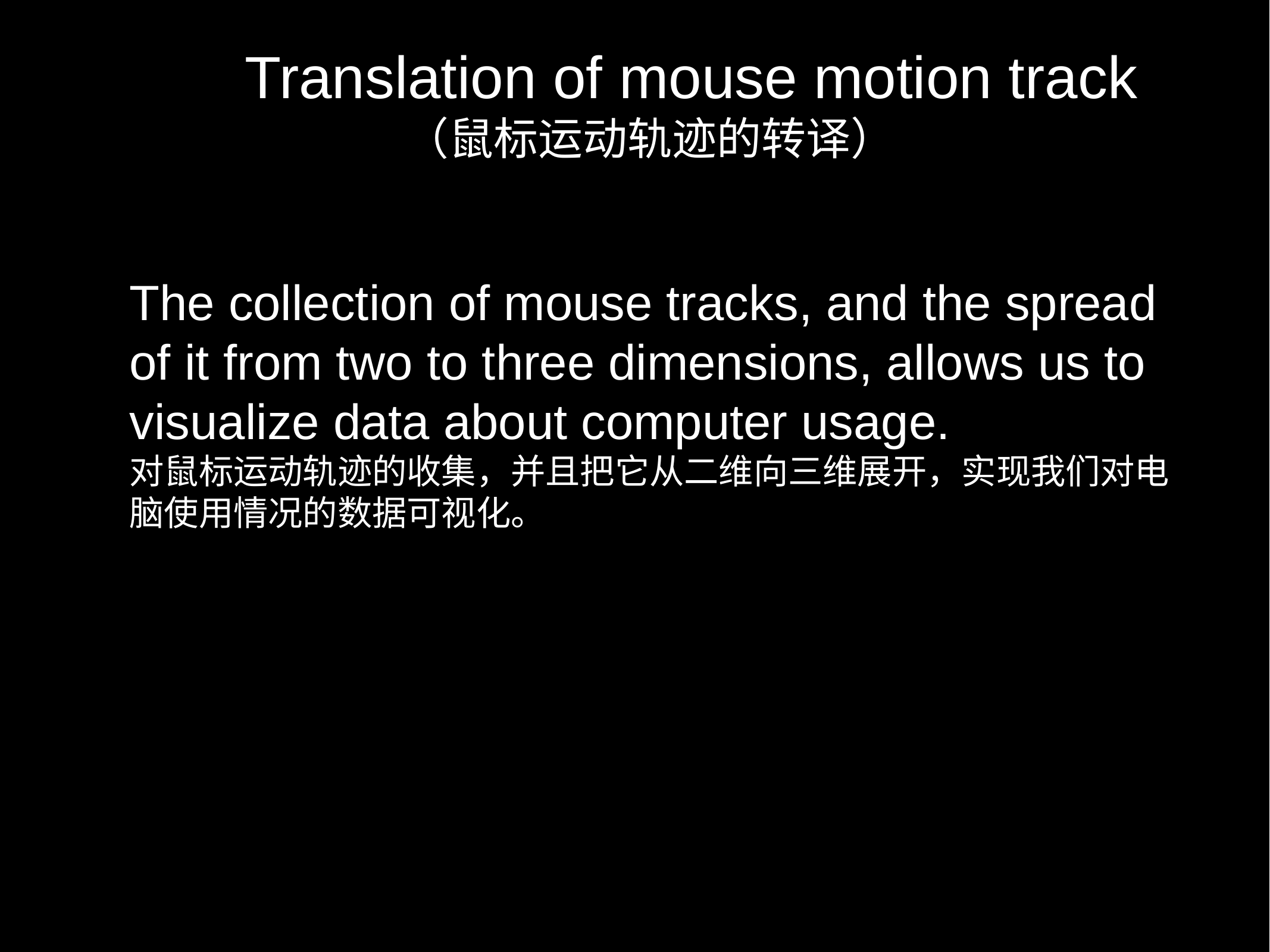

Translation of mouse motion track
（鼠标运动轨迹的转译）

The collection of mouse tracks, and the spread of it from two to three dimensions, allows us to visualize data about computer usage.
对鼠标运动轨迹的收集，并且把它从二维向三维展开，实现我们对电脑使用情况的数据可视化。